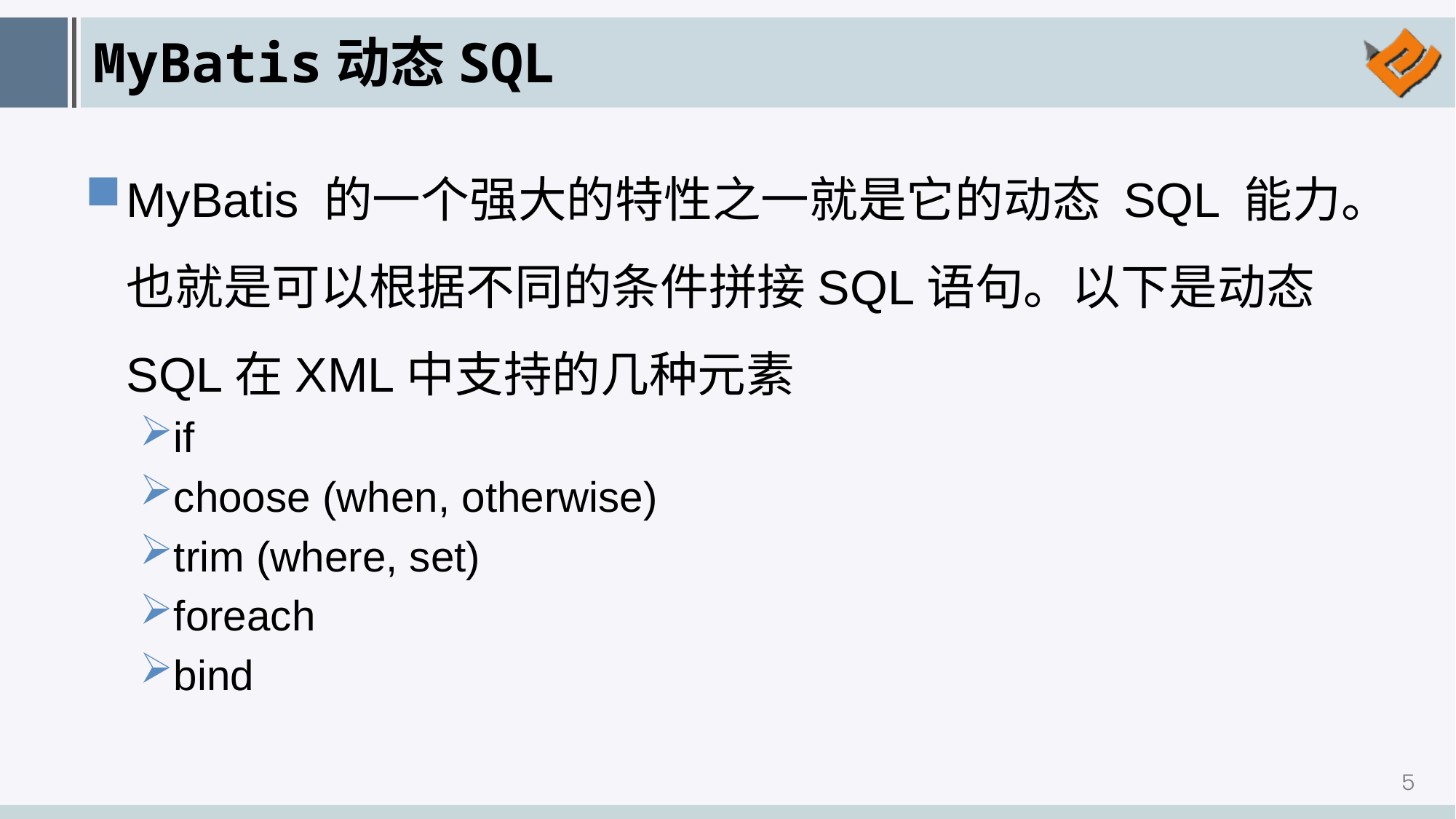

# MyBatis动态SQL
MyBatis 的一个强大的特性之一就是它的动态 SQL 能力。也就是可以根据不同的条件拼接SQL语句。以下是动态SQL在XML中支持的几种元素
if
choose (when, otherwise)
trim (where, set)
foreach
bind